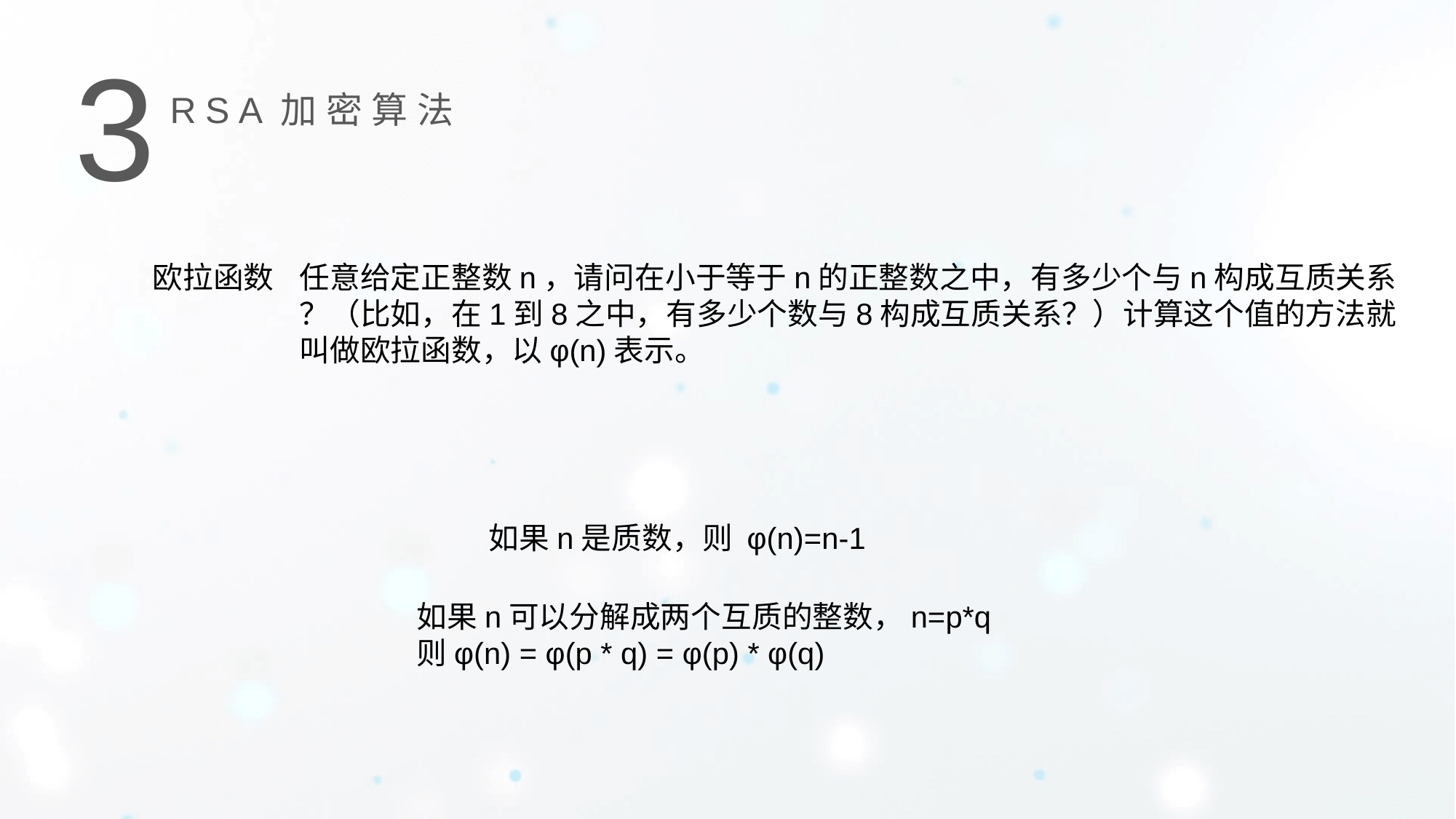

3
RSA加密算法
欧拉函数
任意给定正整数n，请问在小于等于n的正整数之中，有多少个与n构成互质关系
？（比如，在1到8之中，有多少个数与8构成互质关系？）计算这个值的方法就
叫做欧拉函数，以φ(n)表示。
如果n是质数，则 φ(n)=n-1
如果n可以分解成两个互质的整数，n=p*q
则φ(n) = φ(p * q) = φ(p) * φ(q)